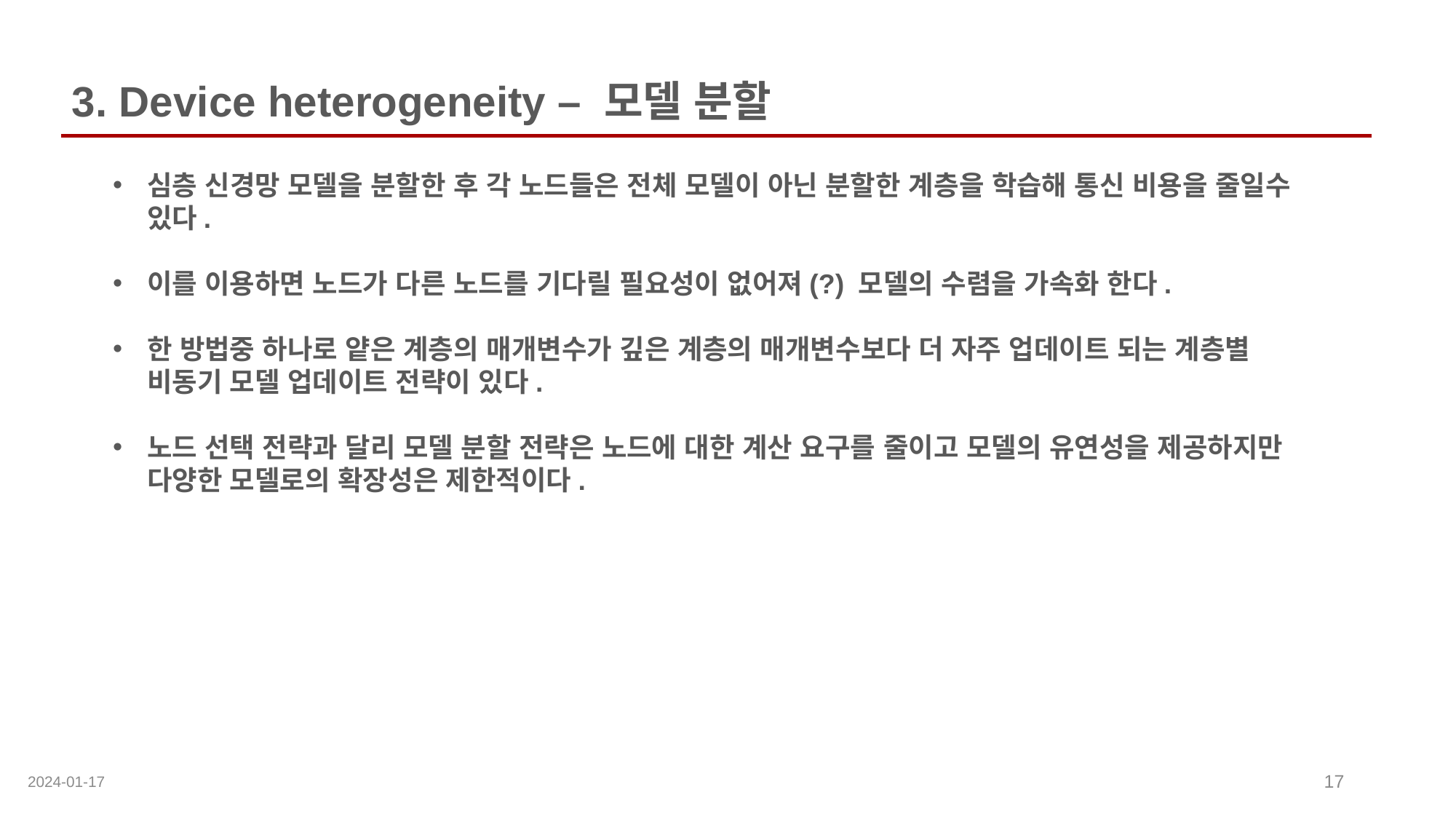

3. Device heterogeneity – 모델 분할
심층 신경망 모델을 분할한 후 각 노드들은 전체 모델이 아닌 분할한 계층을 학습해 통신 비용을 줄일수 있다.

이를 이용하면 노드가 다른 노드를 기다릴 필요성이 없어져(?) 모델의 수렴을 가속화 한다.

한 방법중 하나로 얕은 계층의 매개변수가 깊은 계층의 매개변수보다 더 자주 업데이트 되는 계층별 비동기 모델 업데이트 전략이 있다.

노드 선택 전략과 달리 모델 분할 전략은 노드에 대한 계산 요구를 줄이고 모델의 유연성을 제공하지만 다양한 모델로의 확장성은 제한적이다.
2024-01-17
17